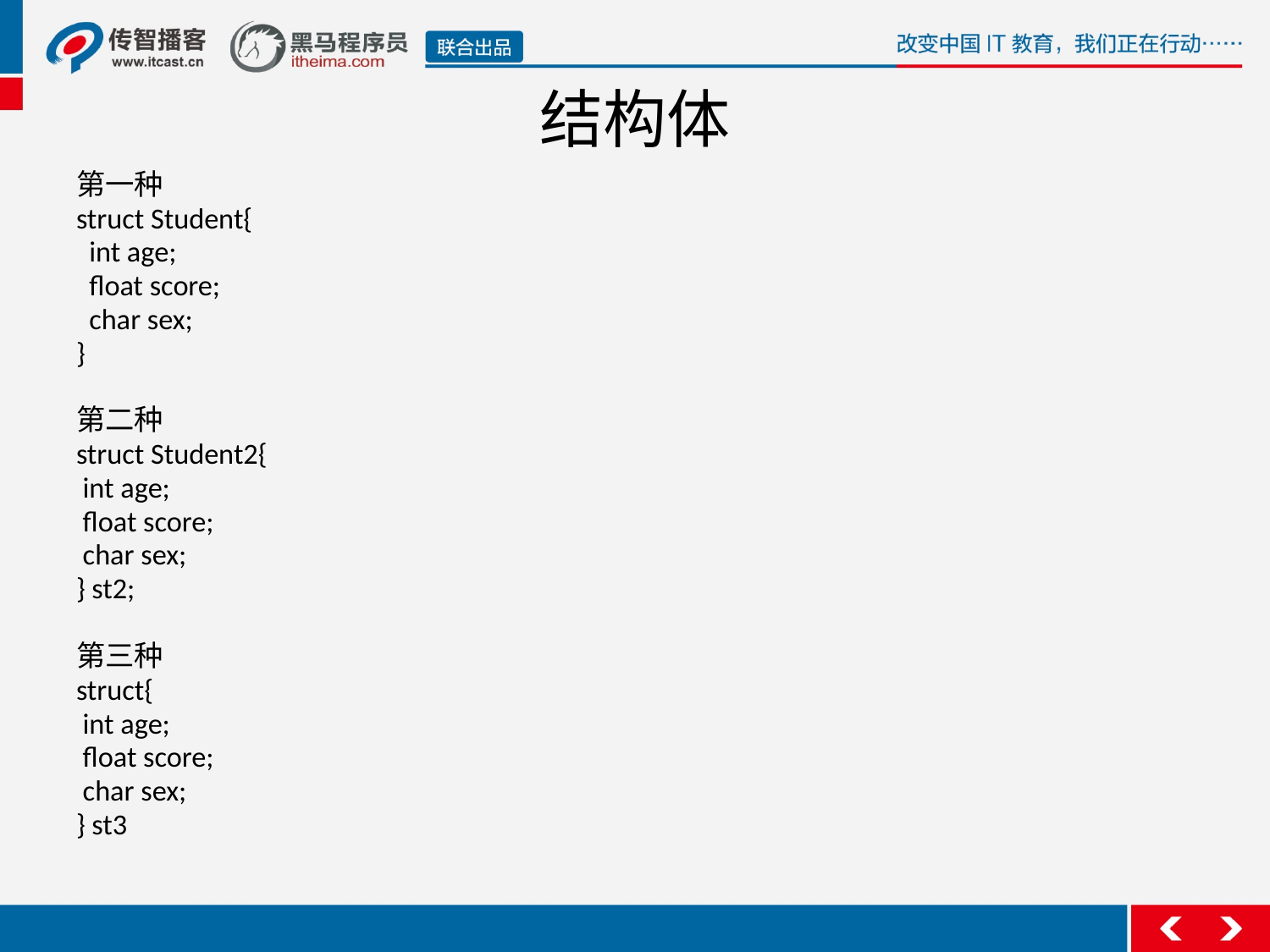

结构体
第一种
struct Student{
  int age;
  float score;
  char sex;
}

第二种
struct Student2{
 int age;
 float score;
 char sex;
} st2;

第三种
struct{
 int age;
 float score;
 char sex;
} st3